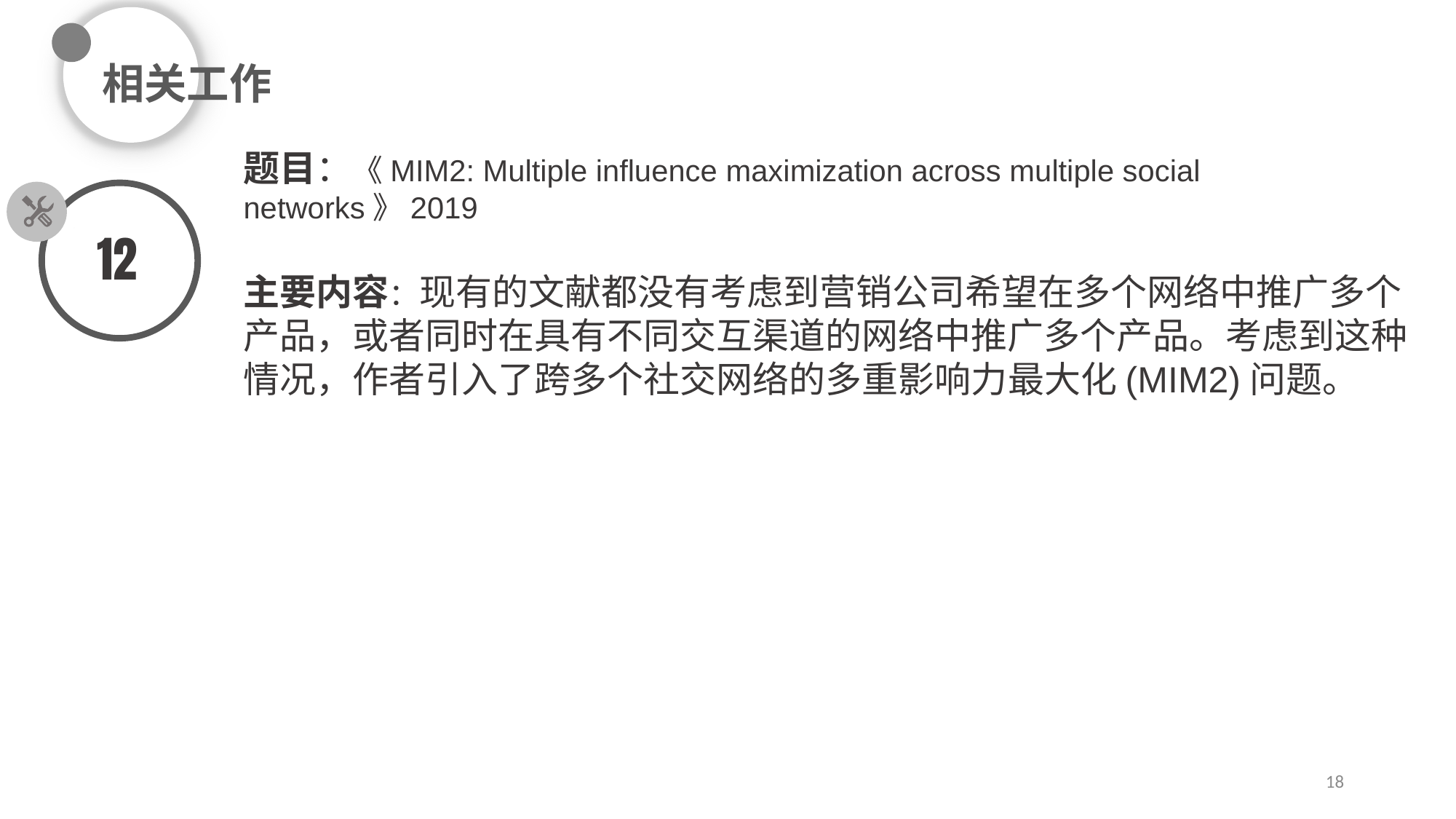

相关工作
题目：《MIM2: Multiple influence maximization across multiple social networks》2019

主要内容：现有的文献都没有考虑到营销公司希望在多个网络中推广多个产品，或者同时在具有不同交互渠道的网络中推广多个产品。考虑到这种情况，作者引入了跨多个社交网络的多重影响力最大化(MIM2)问题。

12
18